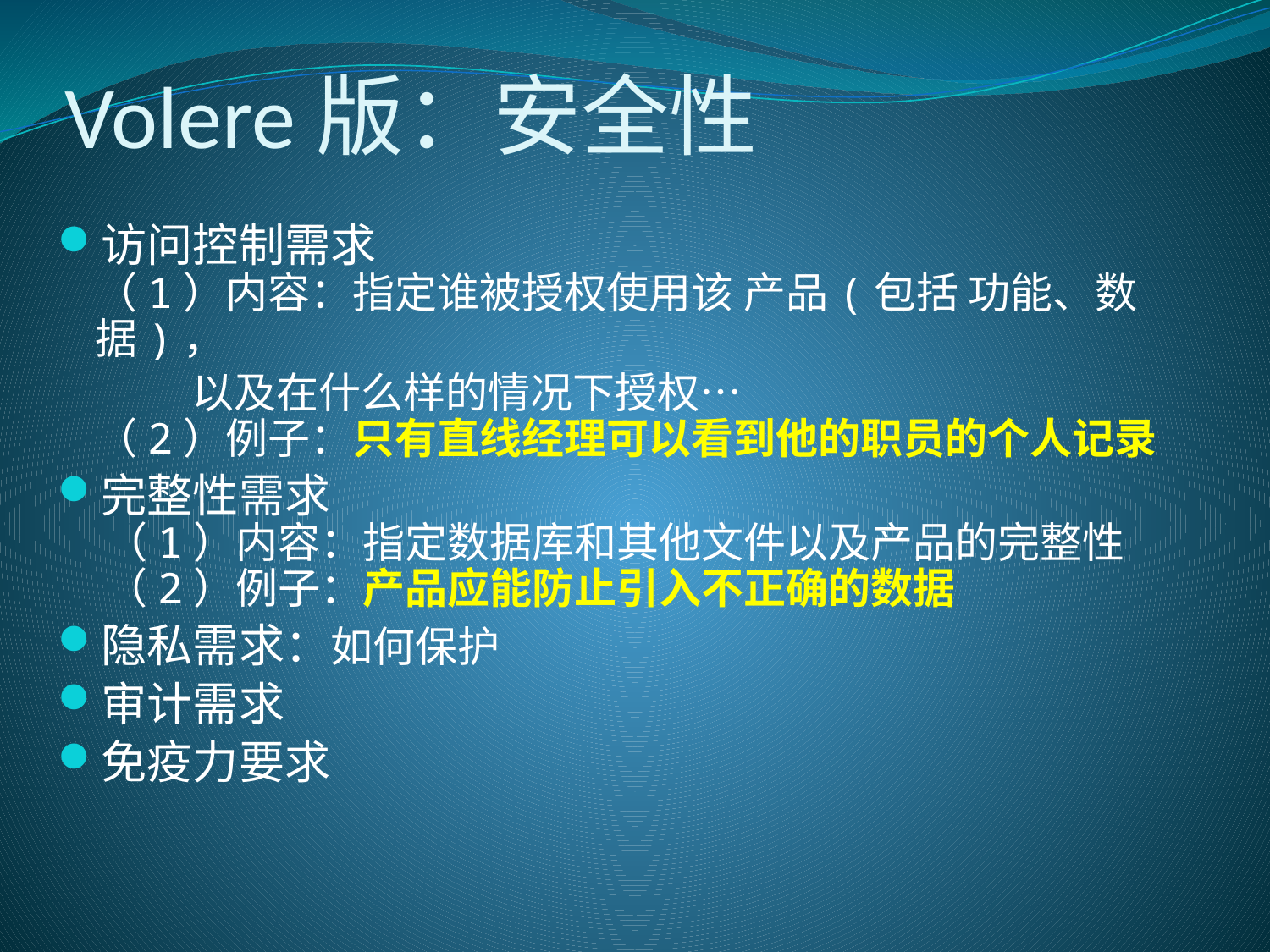

# Volere版：安全性
访问控制需求
（1）内容：指定谁被授权使用该 产品(包括 功能、数据)，
             以及在什么样的情况下授权…
（2）例子：只有直线经理可以看到他的职员的个人记录
完整性需求
 （1）内容：指定数据库和其他文件以及产品的完整性
 （2）例子：产品应能防止引入不正确的数据
隐私需求：如何保护
审计需求
免疫力要求